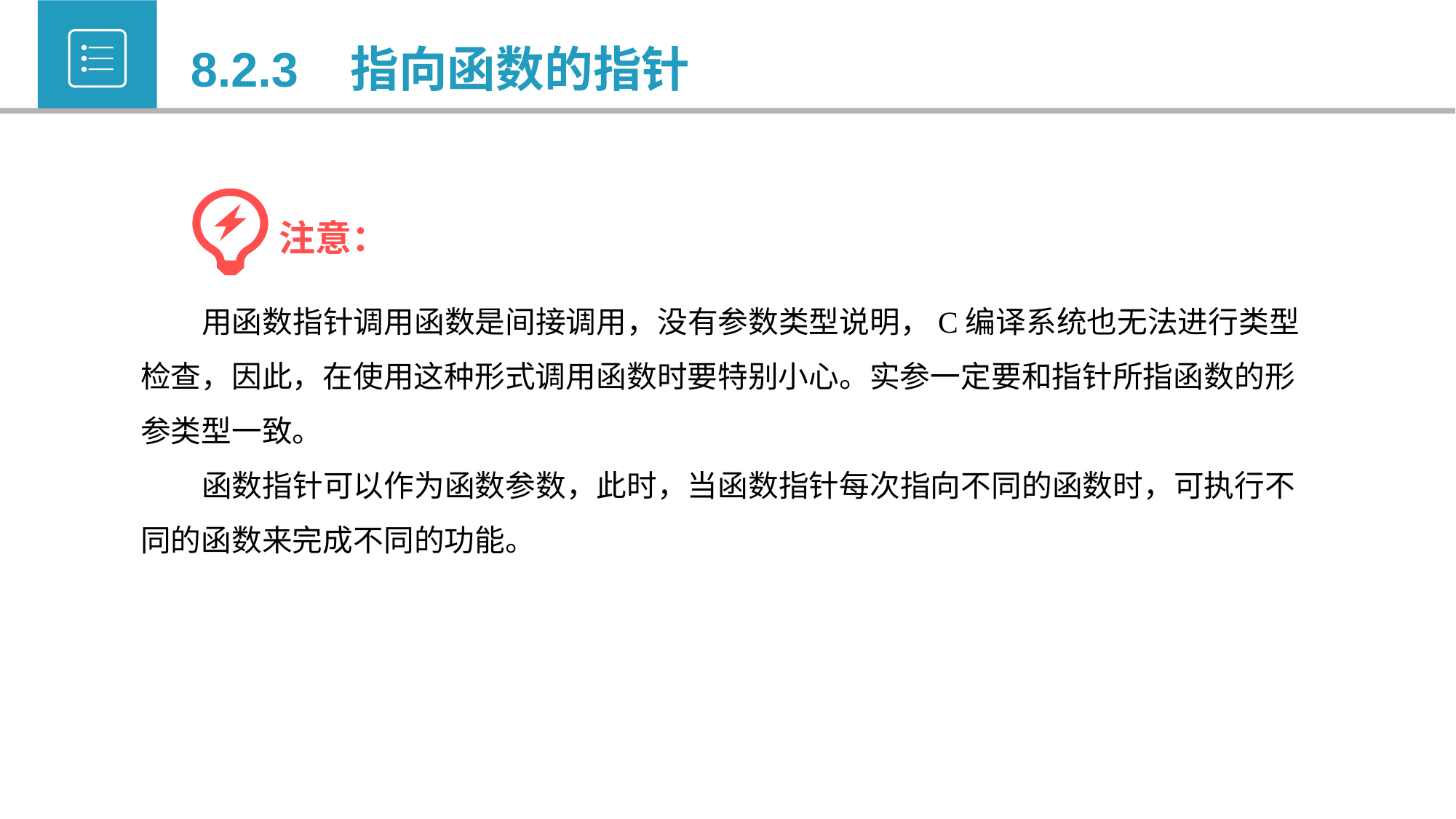

8.2.3   指向函数的指针

     注意：
        用函数指针调用函数是间接调用，没有参数类型说明，C编译系统也无法进行类型检查，因此，在使用这种形式调用函数时要特别小心。实参一定要和指针所指函数的形参类型一致。
        函数指针可以作为函数参数，此时，当函数指针每次指向不同的函数时，可执行不同的函数来完成不同的功能。